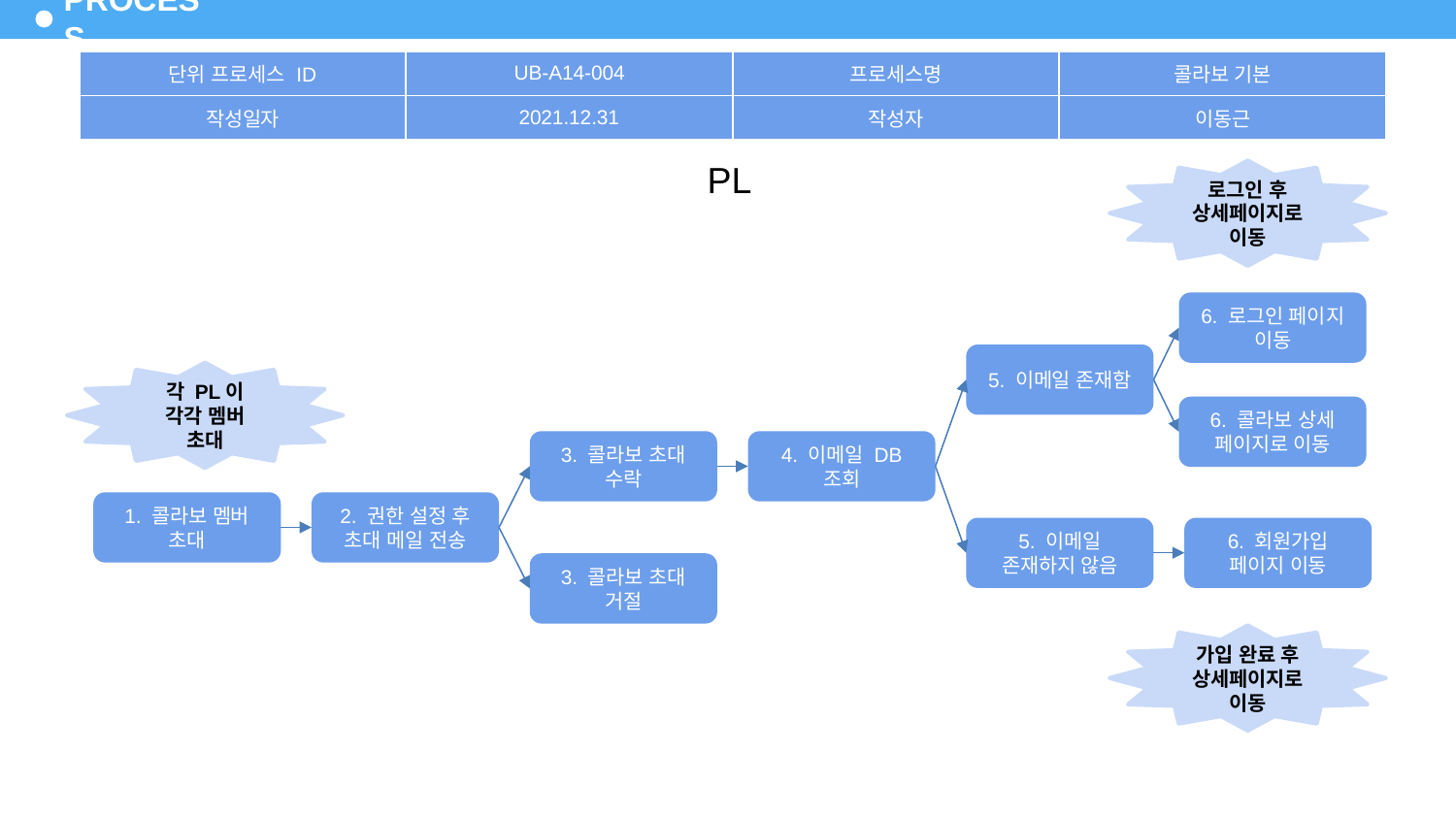

# PROCESS
| 단위 프로세스 ID | UB-A14-004 | 프로세스명 | 콜라보 기본 |
| --- | --- | --- | --- |
| 작성일자 | 2021.12.31 | 작성자 | 이동근 |
PL
로그인 후 상세페이지로 이동
6. 로그인 페이지 이동
5. 이메일 존재함
각 PL이 각각 멤버 초대
6. 콜라보 상세 페이지로 이동
4. 이메일 DB 조회
3. 콜라보 초대 수락
1. 콜라보 멤버 초대
2. 권한 설정 후 초대 메일 전송
5. 이메일 존재하지 않음
6. 회원가입 페이지 이동
3. 콜라보 초대 거절
가입 완료 후 상세페이지로 이동